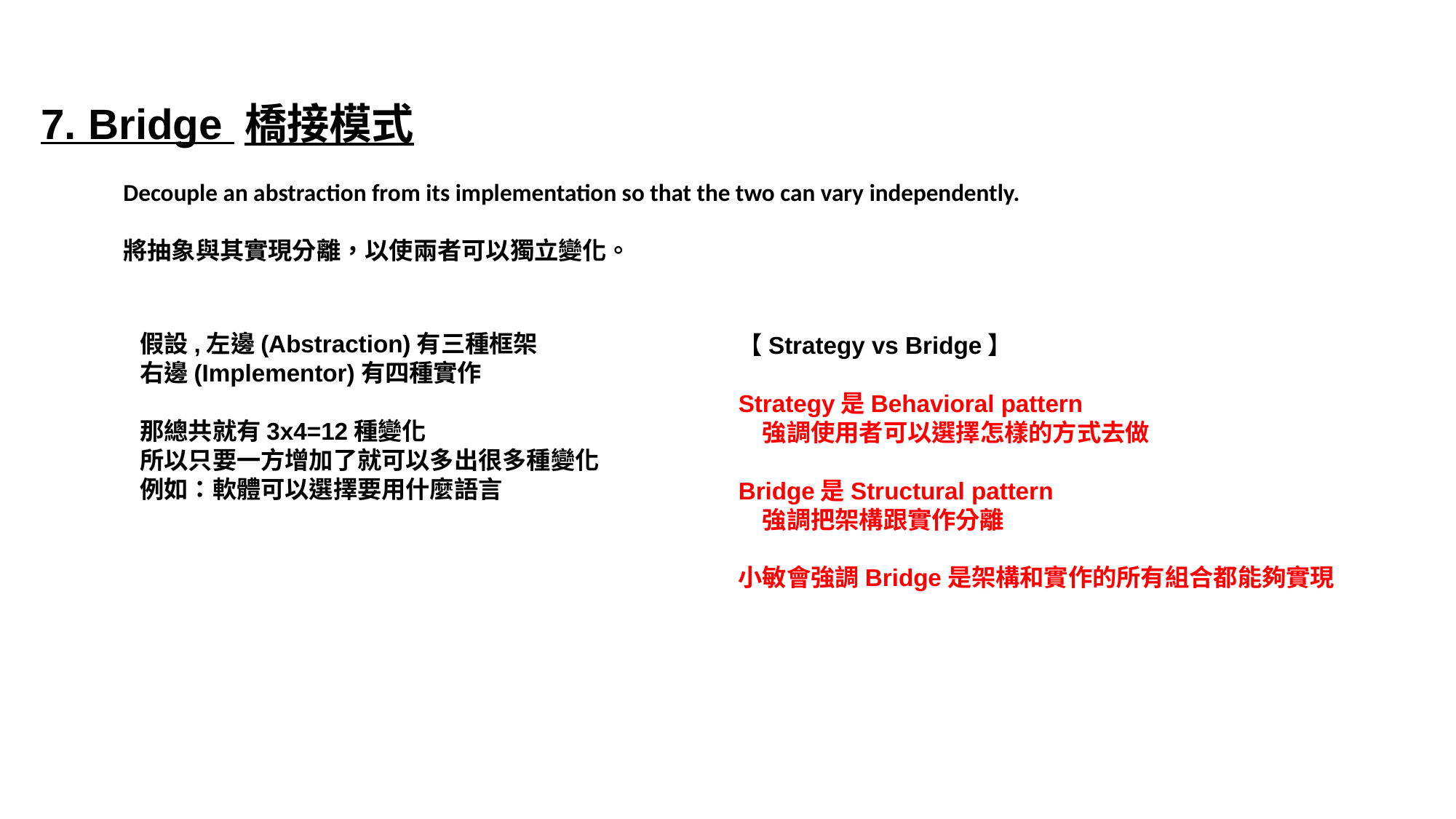

7. Bridge 橋接模式
Decouple an abstraction from its implementation so that the two can vary independently.

將抽象與其實現分離，以使兩者可以獨立變化。
假設,左邊(Abstraction)有三種框架
右邊(Implementor)有四種實作

那總共就有3x4=12種變化
所以只要一方增加了就可以多出很多種變化
例如：軟體可以選擇要用什麼語言

【Strategy vs Bridge】

Strategy是Behavioral pattern
　強調使用者可以選擇怎樣的方式去做
Bridge是Structural pattern
　強調把架構跟實作分離

小敏會強調Bridge是架構和實作的所有組合都能夠實現